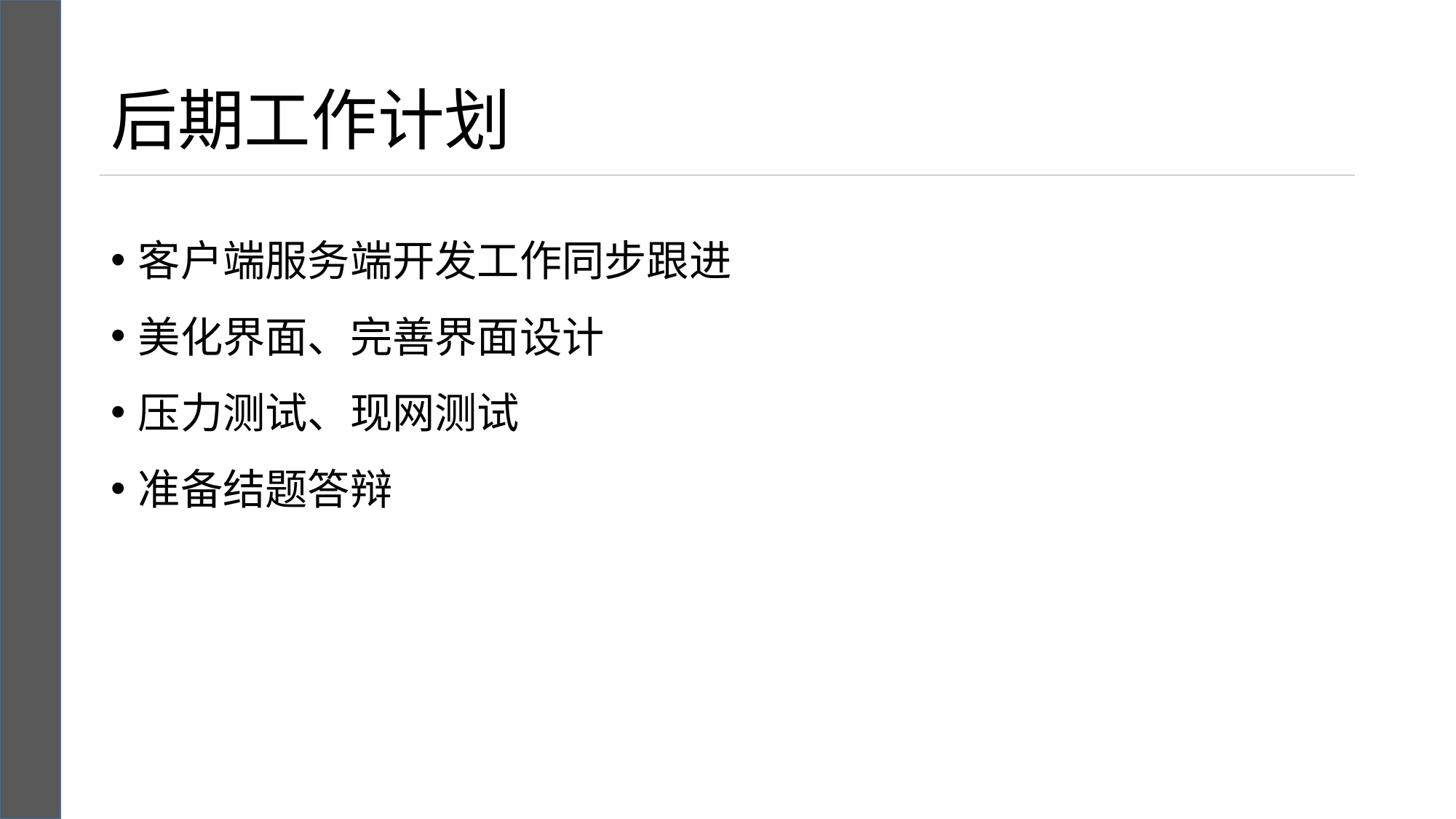

# 后期工作计划
客户端服务端开发工作同步跟进
美化界面、完善界面设计
压力测试、现网测试
准备结题答辩